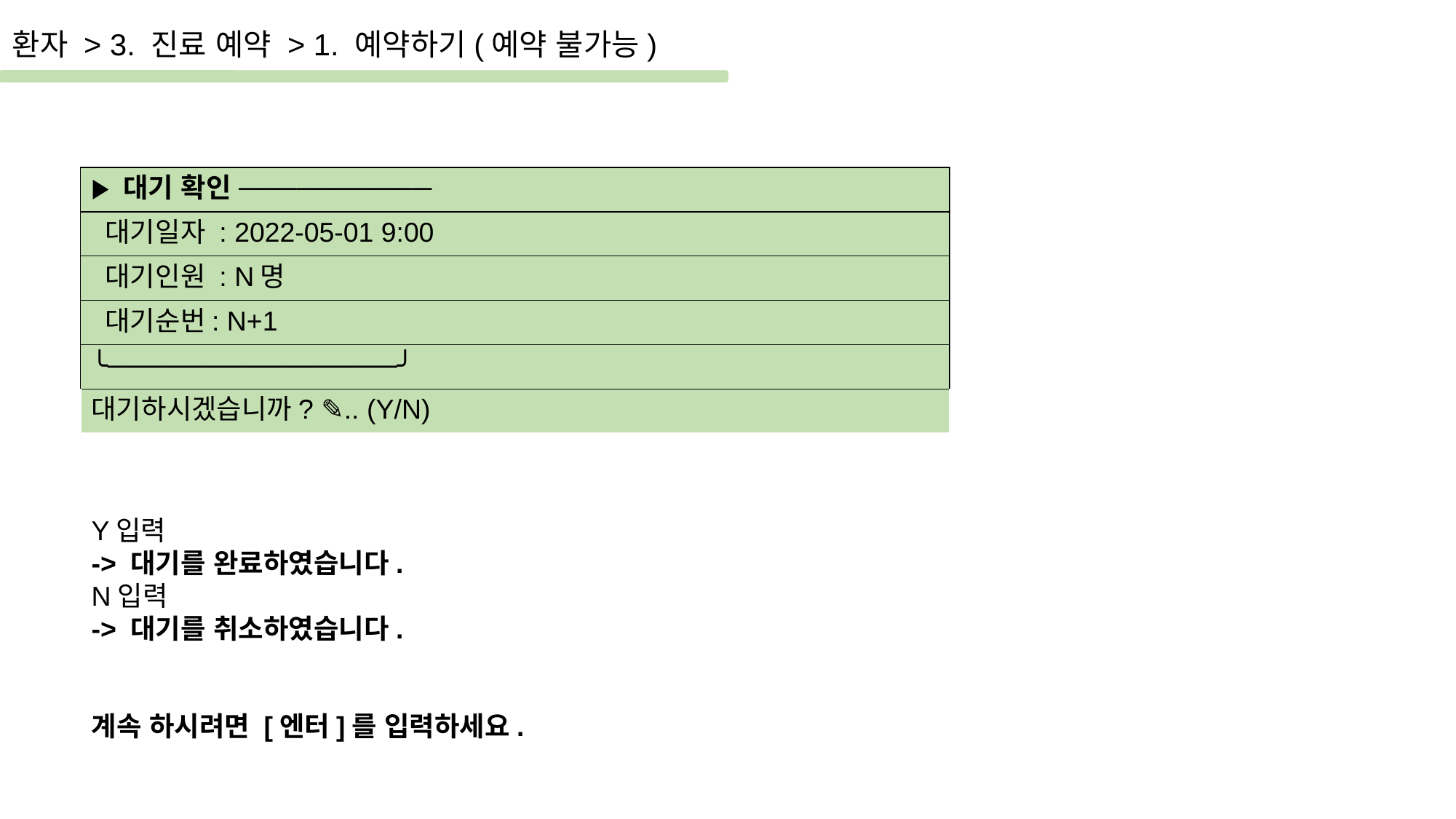

환자 > 3. 진료 예약 > 1. 예약하기(예약 불가능)

| ▶ 대기 확인 ────────── |
| --- |
| 대기일자 : 2022-05-01 9:00 |
| 대기인원 : N명 |
| 대기순번: N+1 |
| ╰───────────────╯ |
| 대기하시겠습니까? ✎.. (Y/N) |
Y입력
-> 대기를 완료하였습니다.
N입력
-> 대기를 취소하였습니다.
계속 하시려면 [엔터]를 입력하세요.